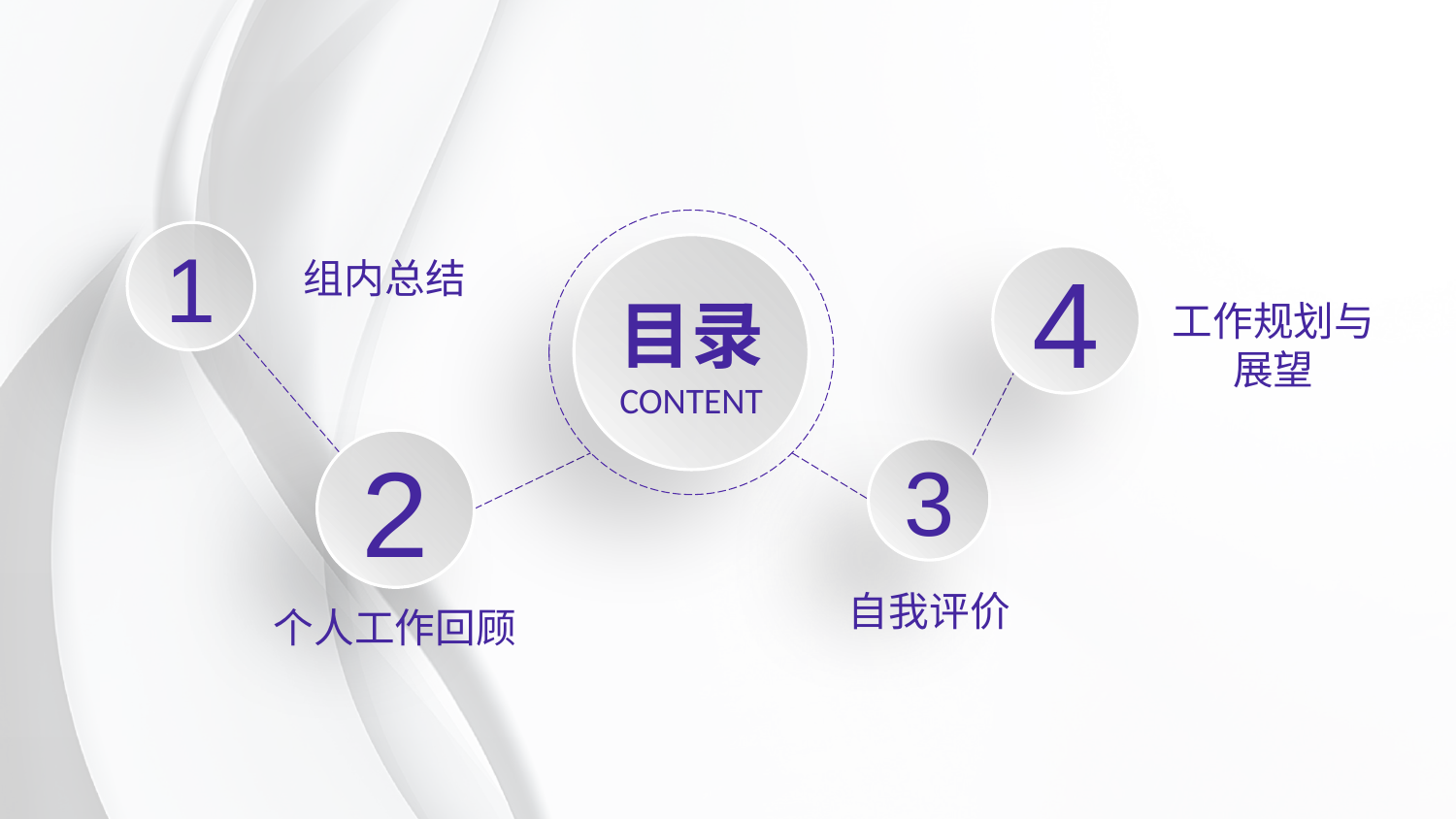

1

目录
CONTENT
组内总结
4
工作规划与展望
2
3
自我评价
个人工作回顾